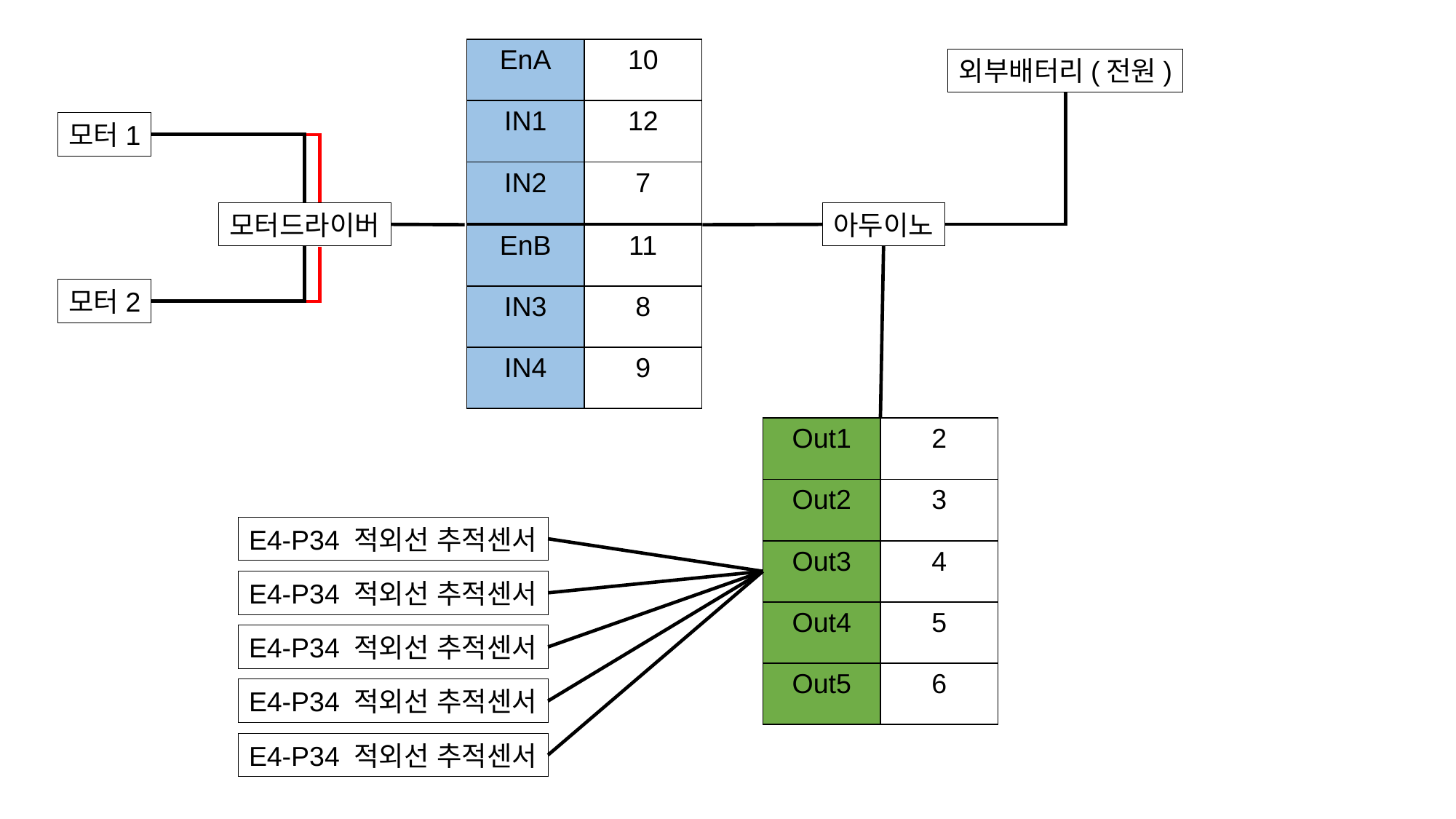

| EnA | 10 |
| --- | --- |
| IN1 | 12 |
| IN2 | 7 |
외부배터리(전원)
모터1
모터드라이버
아두이노
| EnB | 11 |
| --- | --- |
| IN3 | 8 |
| IN4 | 9 |
모터2
| Out1 | 2 |
| --- | --- |
| Out2 | 3 |
| Out3 | 4 |
| Out4 | 5 |
| Out5 | 6 |
E4-P34 적외선 추적센서
E4-P34 적외선 추적센서
E4-P34 적외선 추적센서
E4-P34 적외선 추적센서
E4-P34 적외선 추적센서